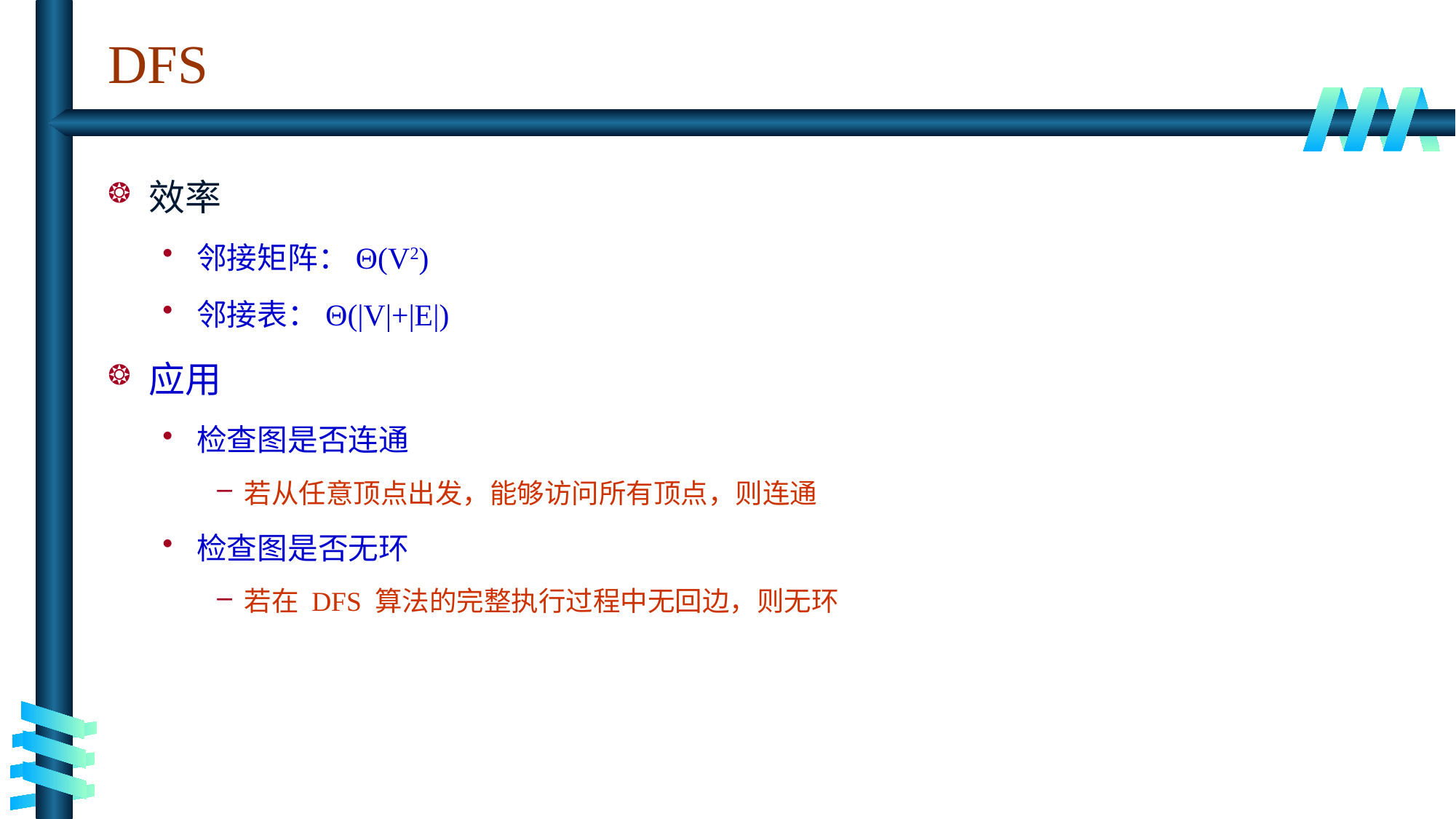

# DFS
效率
邻接矩阵：Θ(V2)
邻接表：Θ(|V|+|E|)
应用
检查图是否连通
若从任意顶点出发，能够访问所有顶点，则连通
检查图是否无环
若在 DFS 算法的完整执行过程中无回边，则无环